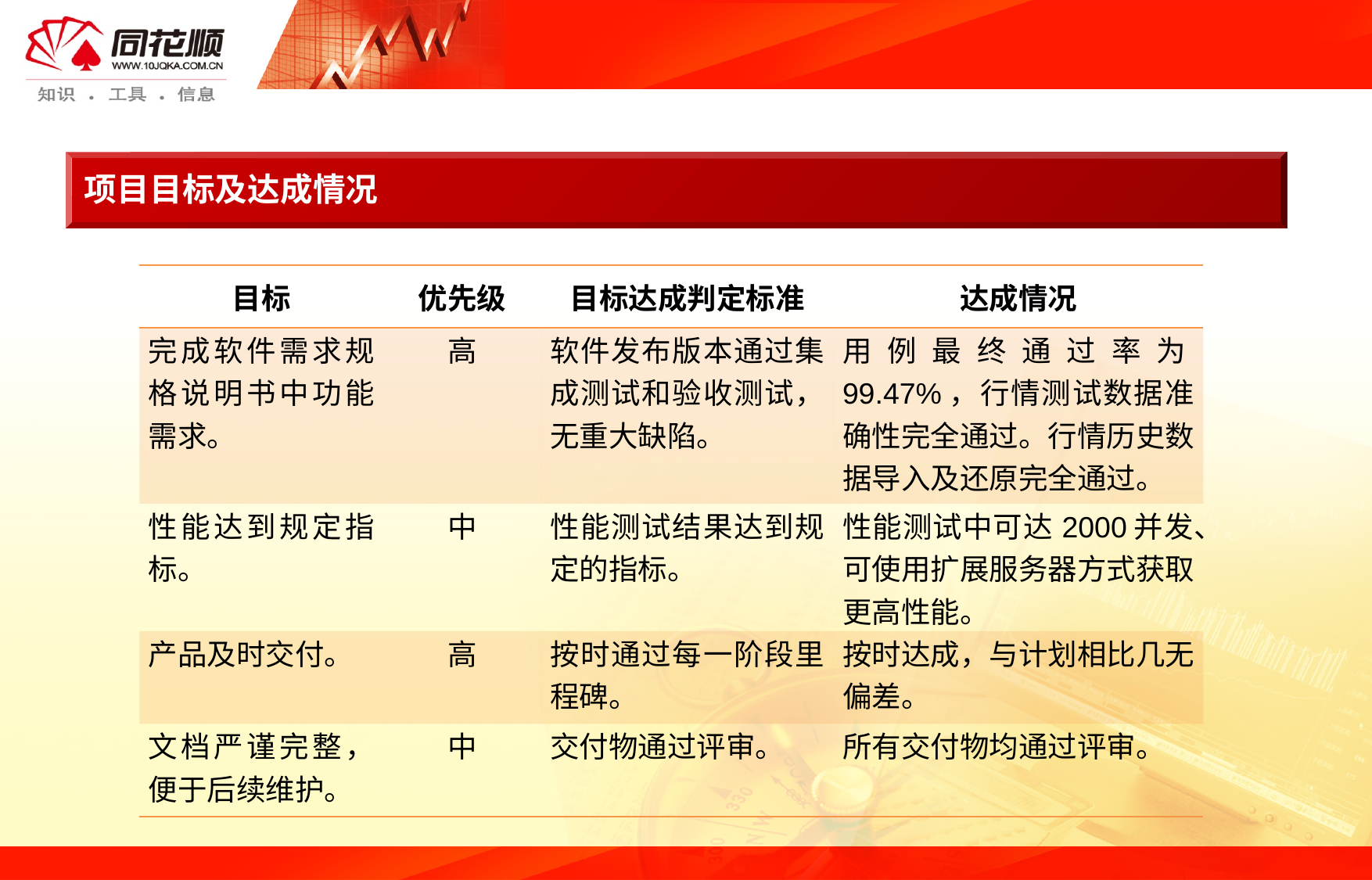

项目目标及达成情况
| 目标 | 优先级 | 目标达成判定标准 | 达成情况 |
| --- | --- | --- | --- |
| 完成软件需求规格说明书中功能需求。 | 高 | 软件发布版本通过集成测试和验收测试，无重大缺陷。 | 用例最终通过率为99.47%，行情测试数据准确性完全通过。行情历史数据导入及还原完全通过。 |
| 性能达到规定指标。 | 中 | 性能测试结果达到规定的指标。 | 性能测试中可达2000并发、可使用扩展服务器方式获取更高性能。 |
| 产品及时交付。 | 高 | 按时通过每一阶段里程碑。 | 按时达成，与计划相比几无偏差。 |
| 文档严谨完整，便于后续维护。 | 中 | 交付物通过评审。 | 所有交付物均通过评审。 |